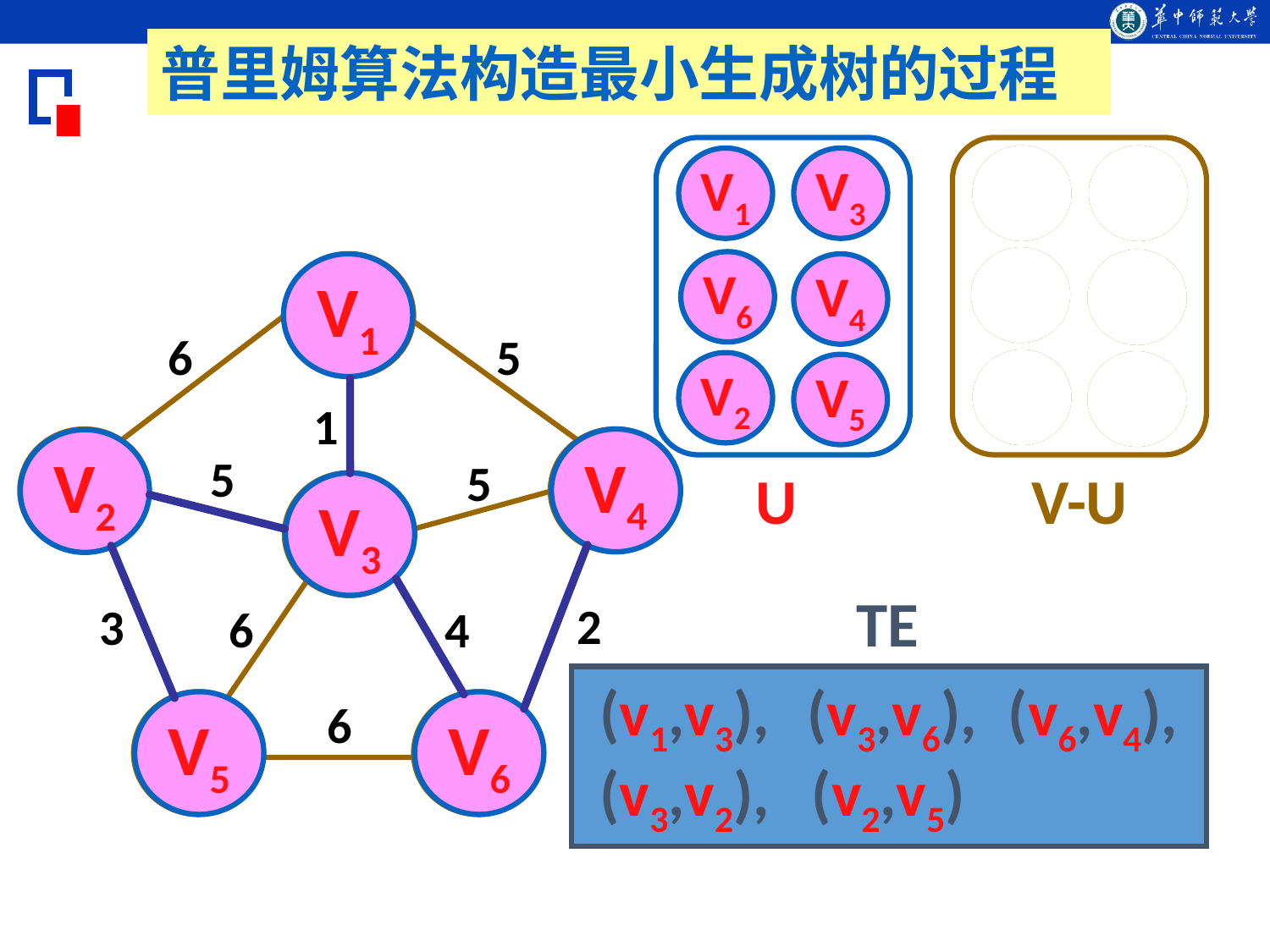

普里姆算法构造最小生成树的过程

V1
V3
V1
V2
V3
V4
V5
V6
V1
V2
V3
V6
V4
V1

6
5

1
V2
V4
5
5
V3

2
3
6
4
6
V5
V6

V1
V4
V5
V2
V6
V5

V4
V2
U
V-U
V3

TE

(v1,v3),
(v3,v6),
(v6,v4),
V5
V6
(v3,v2),
(v2,v5)